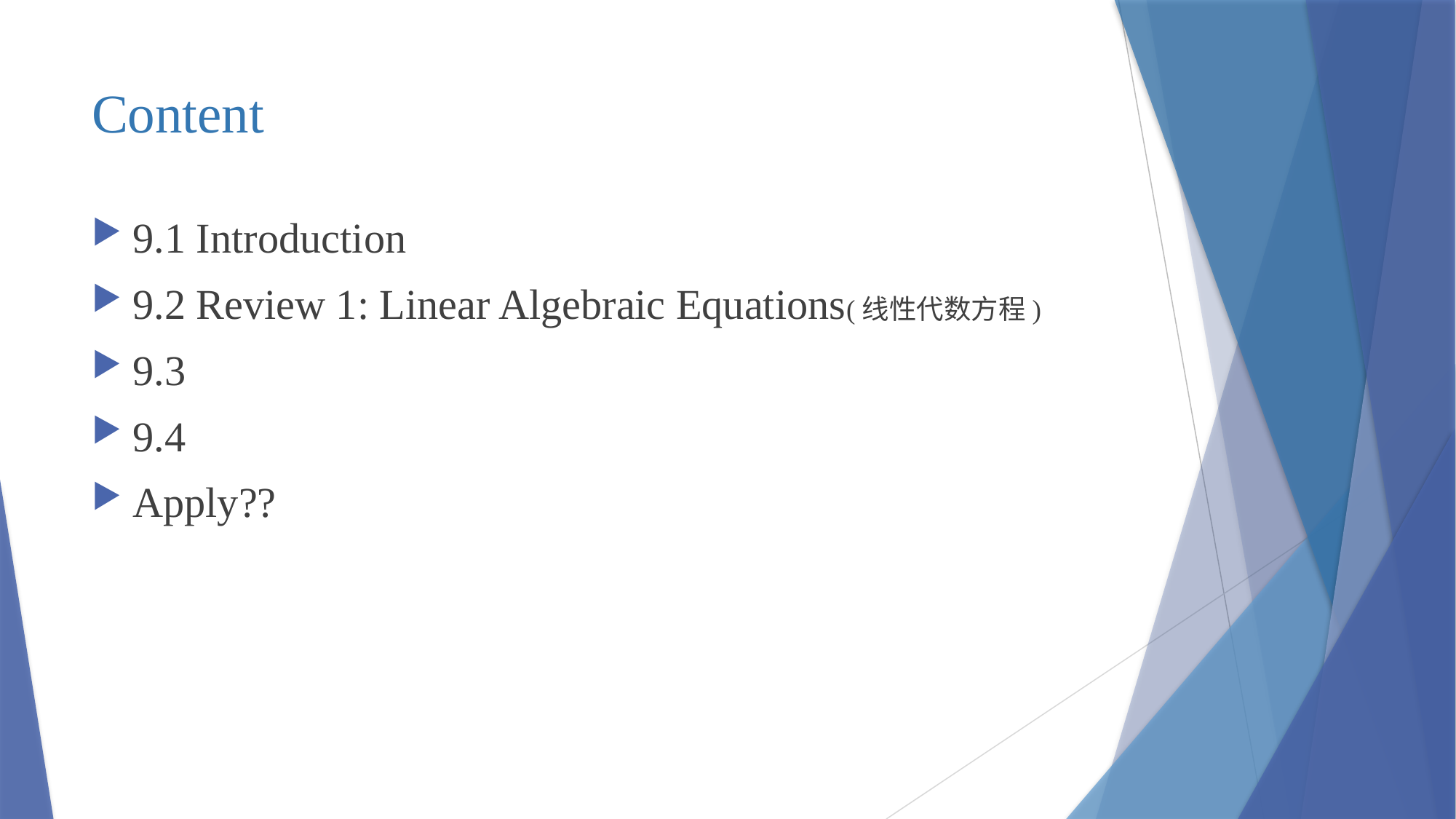

# Content
9.1 Introduction
9.2 Review 1: Linear Algebraic Equations(线性代数方程)
9.3
9.4
Apply??